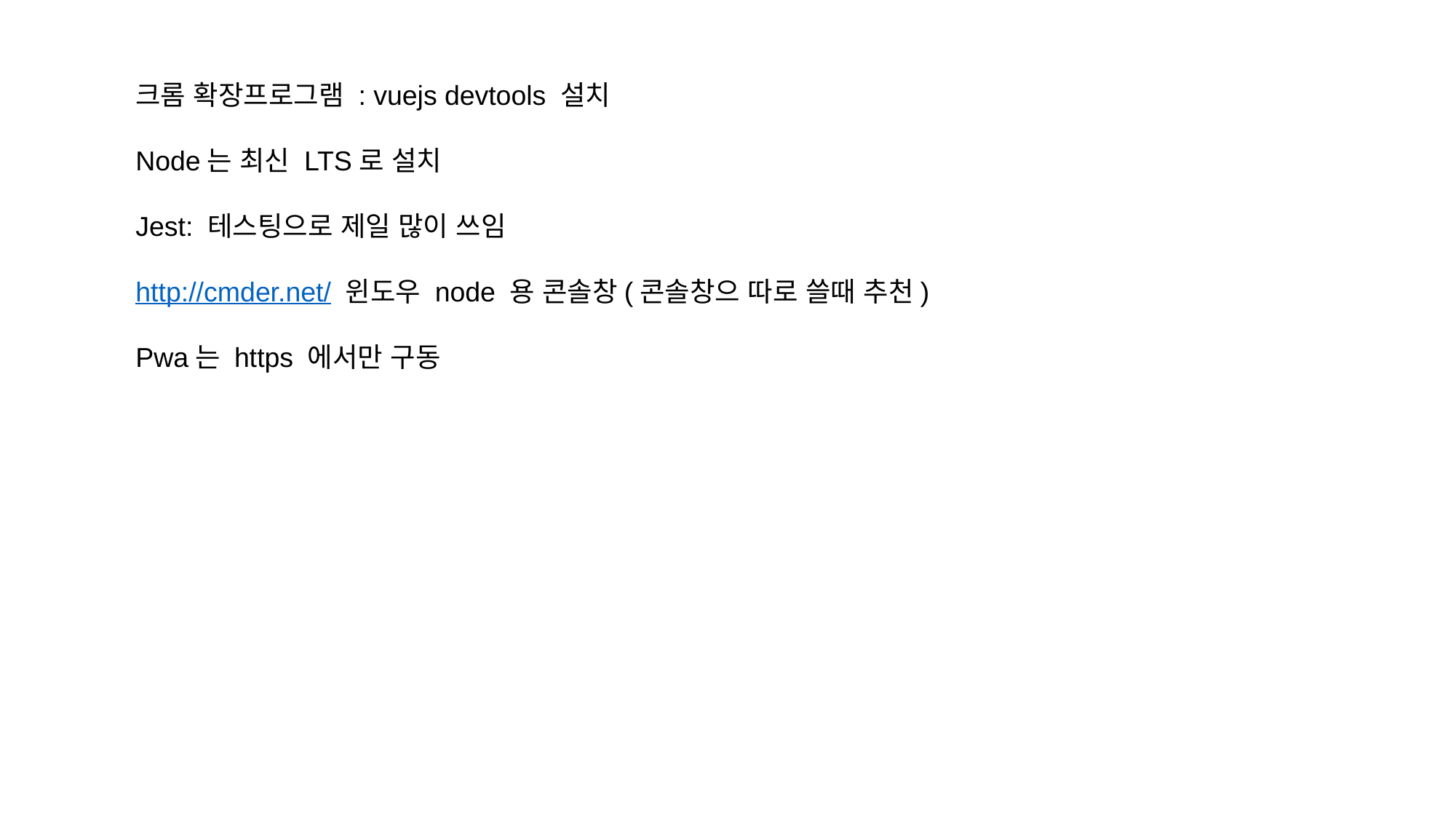

크롬 확장프로그램 : vuejs devtools 설치

Node는 최신 LTS로 설치

Jest: 테스팅으로 제일 많이 쓰임

http://cmder.net/ 윈도우 node 용 콘솔창(콘솔창으 따로 쓸때 추천)

Pwa는 https 에서만 구동